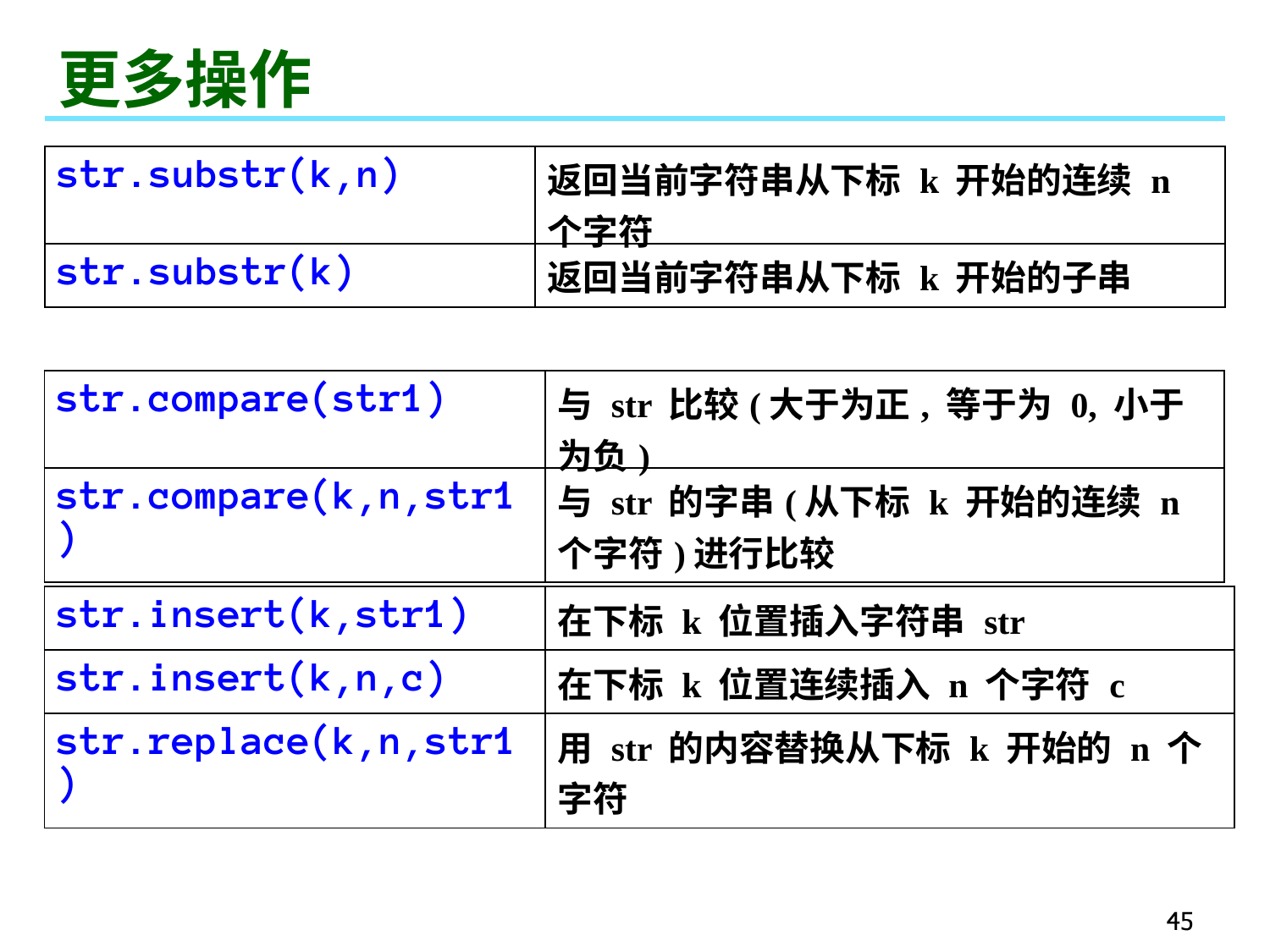

# 更多操作
| str.substr(k,n) | 返回当前字符串从下标 k 开始的连续 n 个字符 |
| --- | --- |
| str.substr(k) | 返回当前字符串从下标 k 开始的子串 |
| str.compare(str1) | 与 str 比较(大于为正, 等于为 0, 小于为负) |
| --- | --- |
| str.compare(k,n,str1) | 与 str 的字串(从下标 k 开始的连续 n 个字符)进行比较 |
| str.insert(k,str1) | 在下标 k 位置插入字符串 str |
| --- | --- |
| str.insert(k,n,c) | 在下标 k 位置连续插入 n 个字符 c |
| str.replace(k,n,str1) | 用 str 的内容替换从下标 k 开始的 n 个字符 |
45